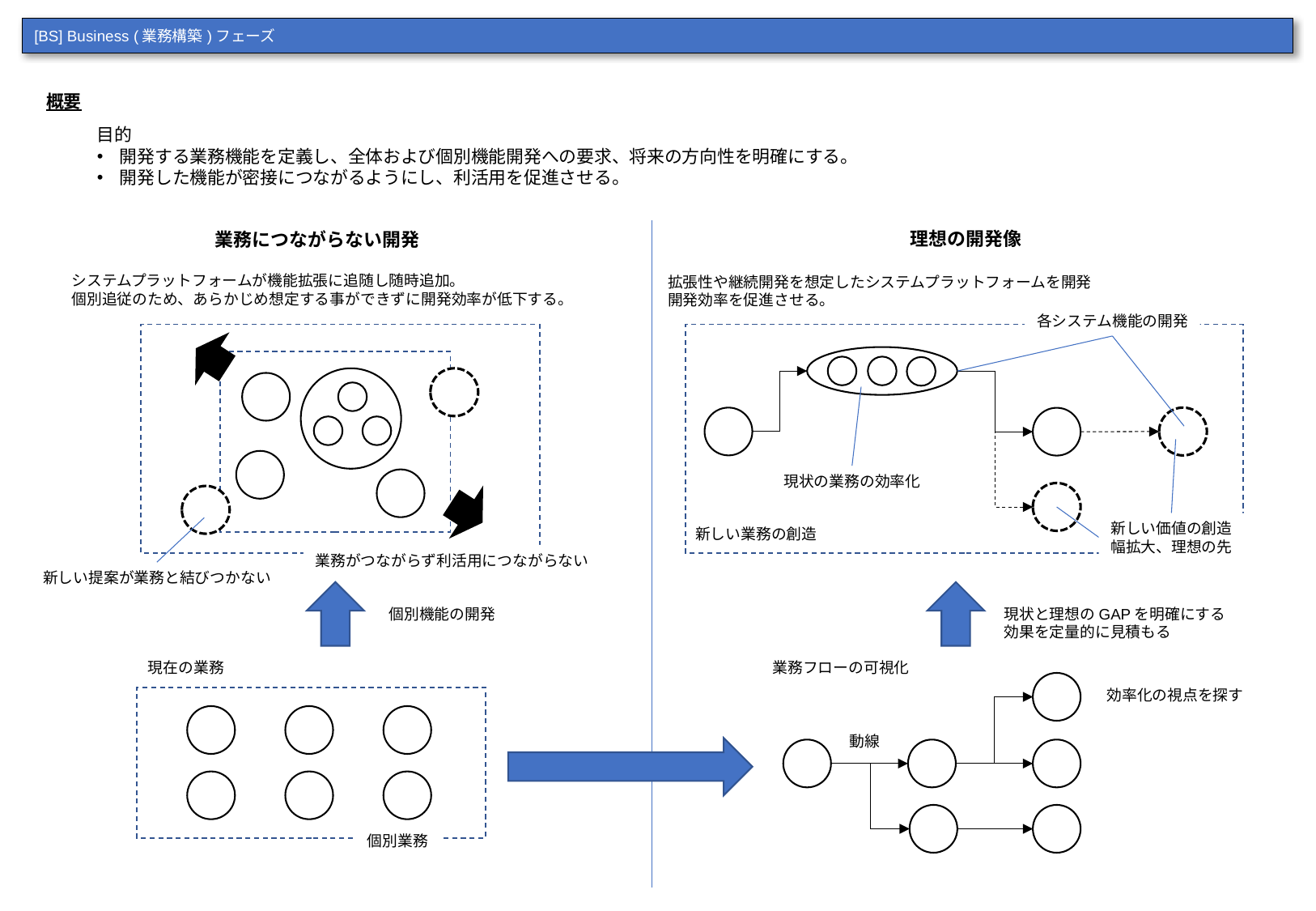

| [BS] Business (業務構築)フェーズ |
| --- |
概要
目的
開発する業務機能を定義し、全体および個別機能開発への要求、将来の方向性を明確にする。
開発した機能が密接につながるようにし、利活用を促進させる。
理想の開発像
業務につながらない開発
システムプラットフォームが機能拡張に追随し随時追加。
個別追従のため、あらかじめ想定する事ができずに開発効率が低下する。
拡張性や継続開発を想定したシステムプラットフォームを開発
開発効率を促進させる。
各システム機能の開発

現状の業務の効率化

新しい価値の創造
幅拡大、理想の先
新しい業務の創造
業務がつながらず利活用につながらない
新しい提案が業務と結びつかない

現状と理想のGAPを明確にする
効果を定量的に見積もる
個別機能の開発

現在の業務
業務フローの可視化

効率化の視点を探す

動線

個別業務